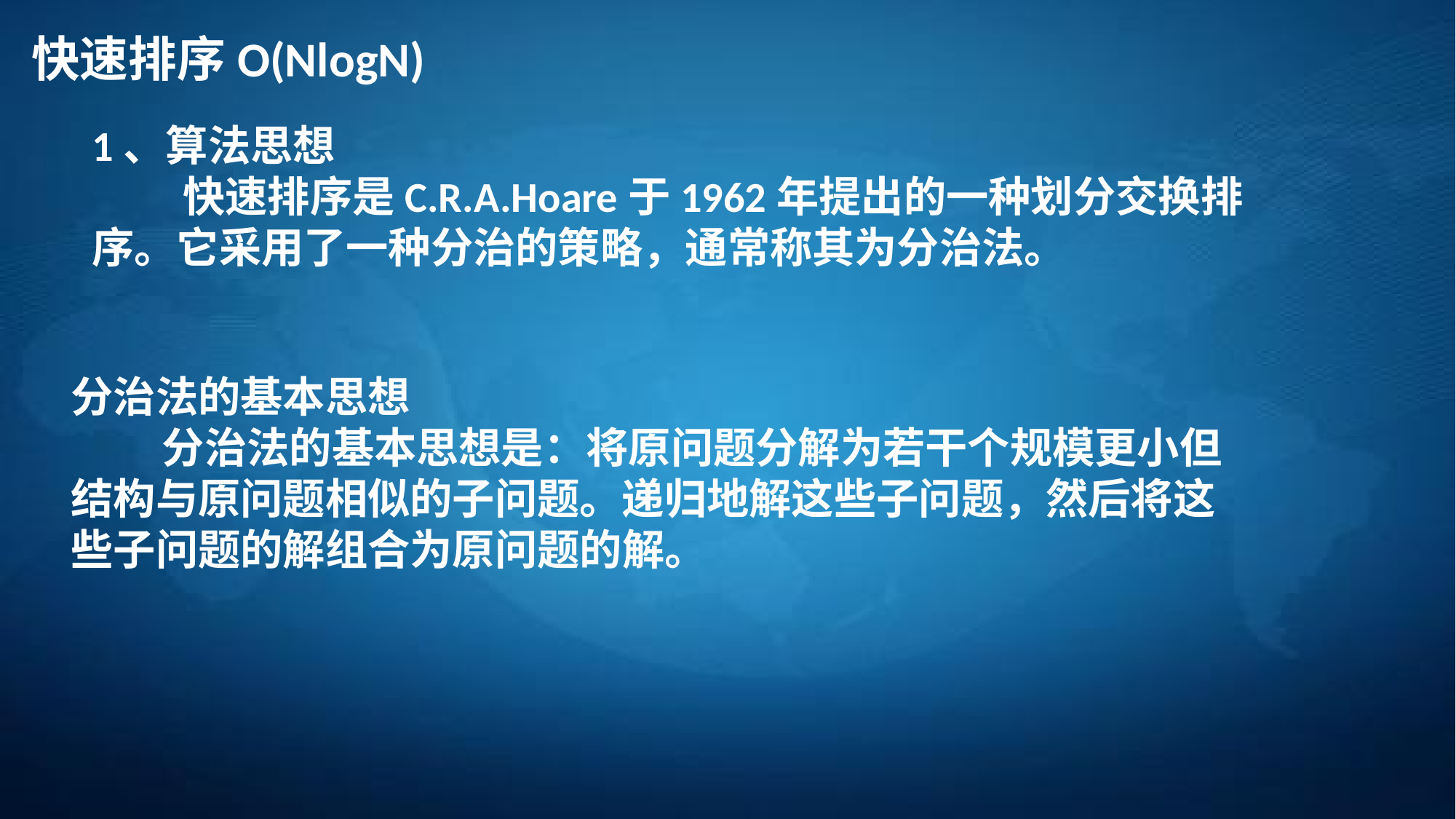

快速排序O(NlogN)
1、算法思想
    　快速排序是C.R.A.Hoare于1962年提出的一种划分交换排序。它采用了一种分治的策略，通常称其为分治法。
分治法的基本思想
    　分治法的基本思想是：将原问题分解为若干个规模更小但结构与原问题相似的子问题。递归地解这些子问题，然后将这些子问题的解组合为原问题的解。